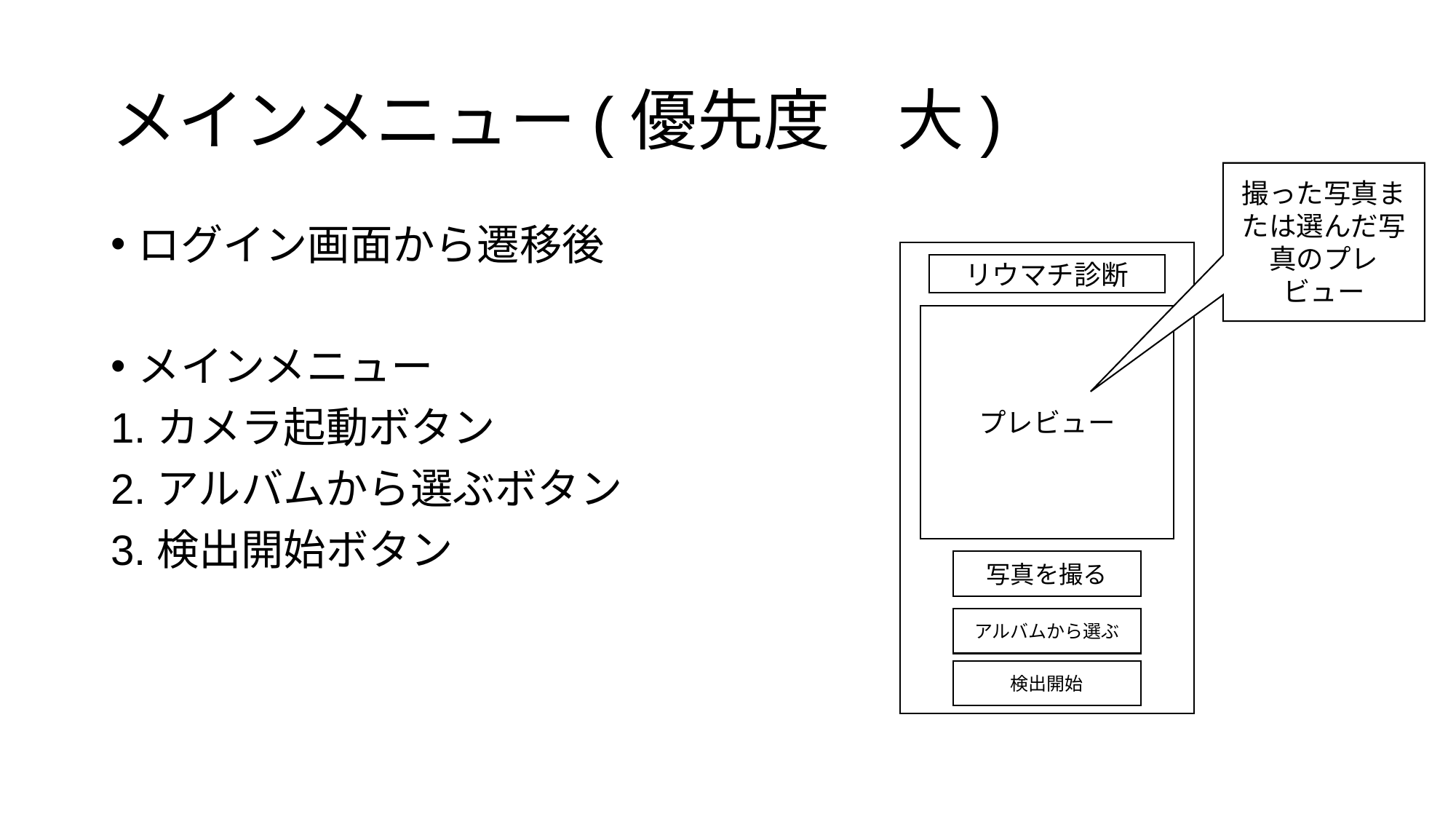

# メインメニュー(優先度　大)
撮った写真または選んだ写真のプレビュー
ログイン画面から遷移後

メインメニュー
1.カメラ起動ボタン
2.アルバムから選ぶボタン
3.検出開始ボタン

リウマチ診断
プレビュー
写真を撮る
アルバムから選ぶ
検出開始